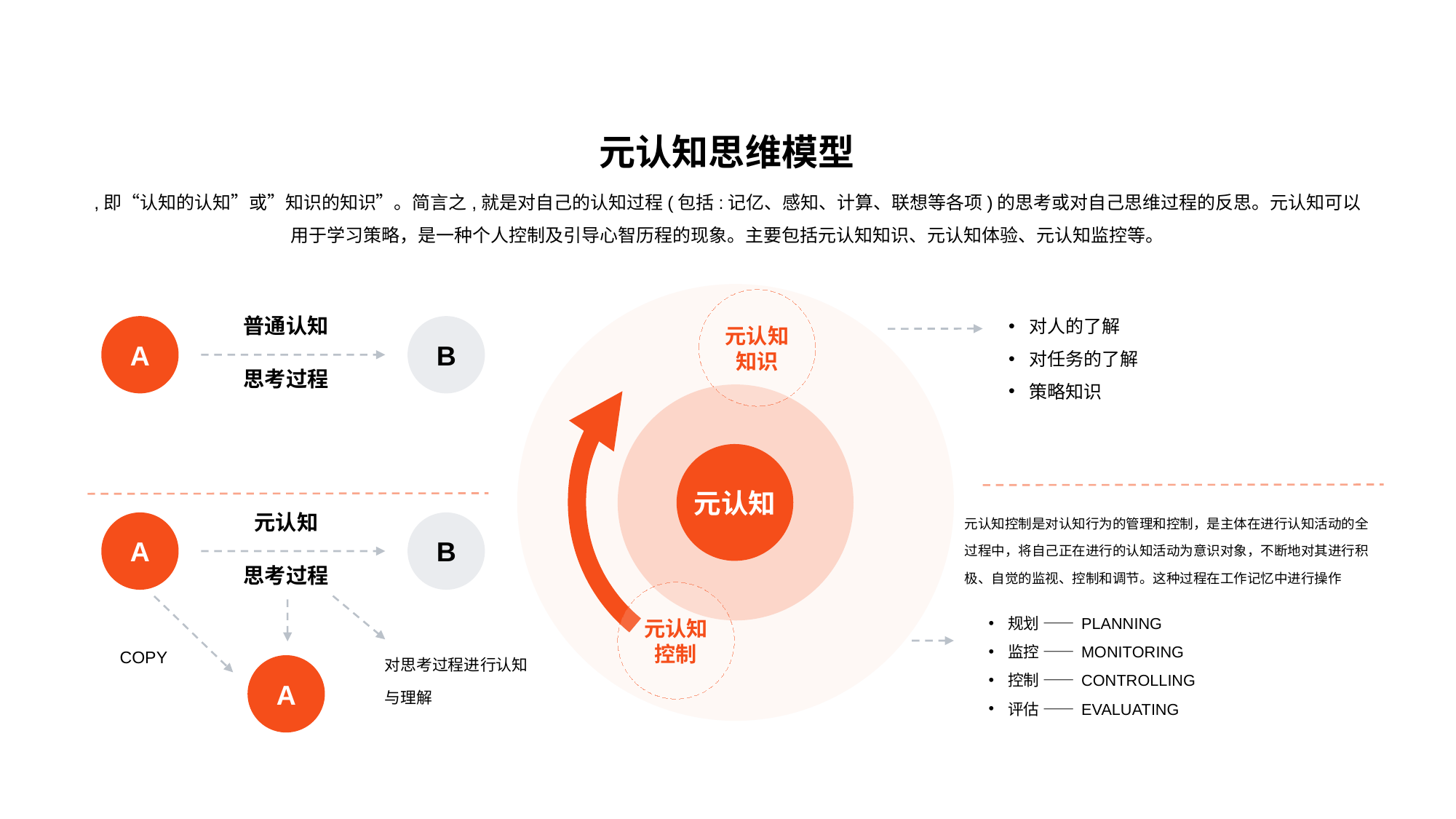

元认知思维模型
,即“认知的认知”或”知识的知识”。简言之,就是对自己的认知过程(包括:记亿、感知、计算、联想等各项)的思考或对自己思维过程的反思。元认知可以用于学习策略，是一种个人控制及引导心智历程的现象。主要包括元认知知识、元认知体验、元认知监控等。

元认知
元认知
知识
元认知
控制
普通认知
A
B
思考过程
对人的了解
对任务的了解
策略知识
元认知控制是对认知行为的管理和控制，是主体在进行认知活动的全过程中，将自己正在进行的认知活动为意识对象，不断地对其进行积极、自觉的监视、控制和调节。这种过程在工作记忆中进行操作
规划 —— PLANNING
监控 —— MONITORING
控制 —— CONTROLLING
评估 —— EVALUATING
元认知
A
B
思考过程
对思考过程进行认知与理解
COPY
A